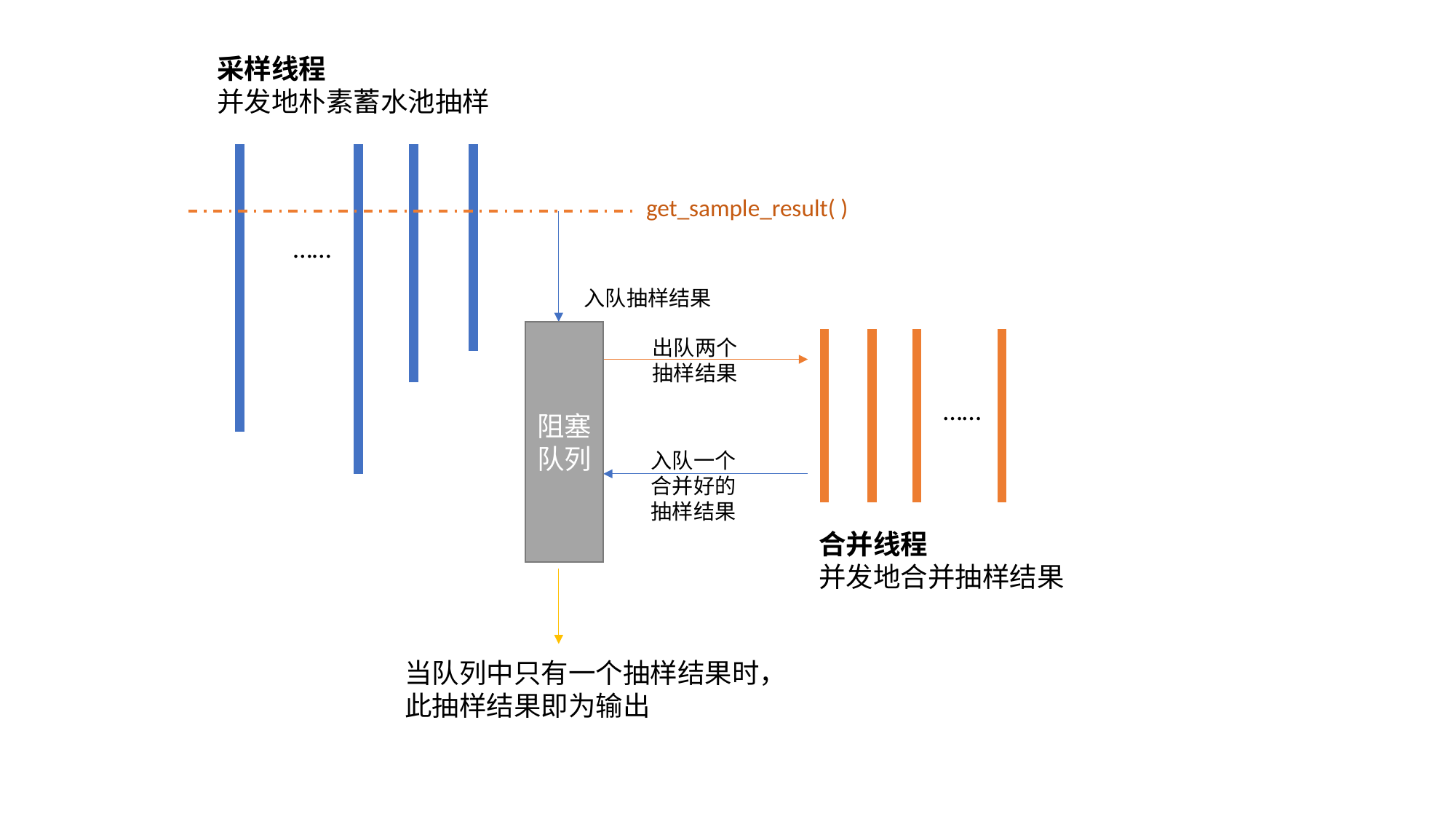

采样线程
并发地朴素蓄水池抽样
……
get_sample_result( )
入队抽样结果
阻塞队列
出队两个抽样结果
……
入队一个合并好的抽样结果
合并线程
并发地合并抽样结果
当队列中只有一个抽样结果时，
此抽样结果即为输出